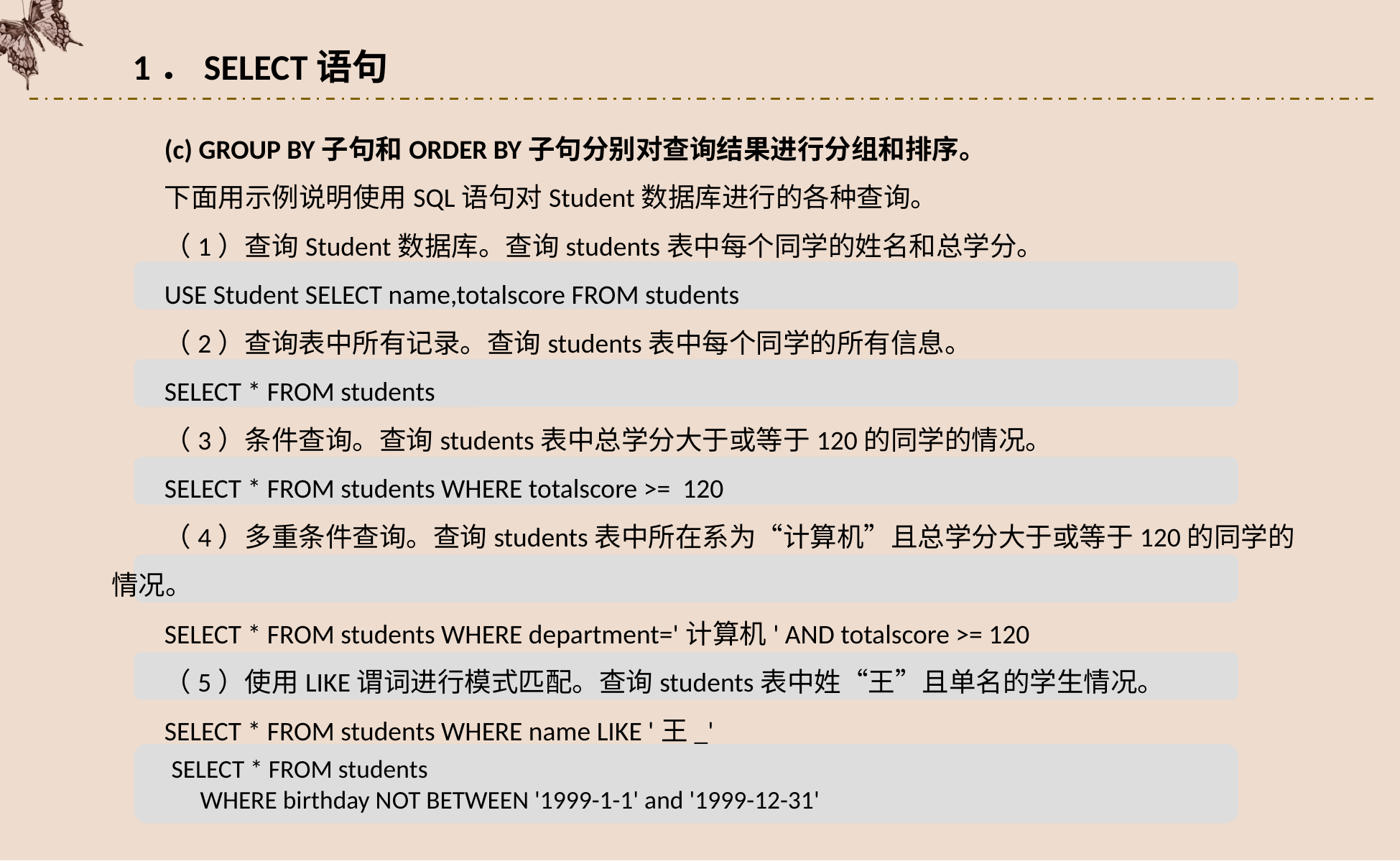

1．SELECT语句
(c) GROUP BY子句和ORDER BY子句分别对查询结果进行分组和排序。
下面用示例说明使用SQL语句对Student数据库进行的各种查询。
（1）查询Student数据库。查询students表中每个同学的姓名和总学分。
USE Student SELECT name,totalscore FROM students
（2）查询表中所有记录。查询students表中每个同学的所有信息。
SELECT * FROM students
（3）条件查询。查询students表中总学分大于或等于120的同学的情况。
SELECT * FROM students WHERE totalscore >=  120
（4）多重条件查询。查询students表中所在系为“计算机”且总学分大于或等于120的同学的情况。
SELECT * FROM students WHERE department='计算机' AND totalscore >= 120
（5）使用LIKE谓词进行模式匹配。查询students表中姓“王”且单名的学生情况。
SELECT * FROM students WHERE name LIKE '王_'
（6）用BETWEEN…AND指定查询范围。查询students表中不在1999年出生的学生情况。

    SELECT * FROM students
         WHERE birthday NOT BETWEEN '1999-1-1' and '1999-12-31'